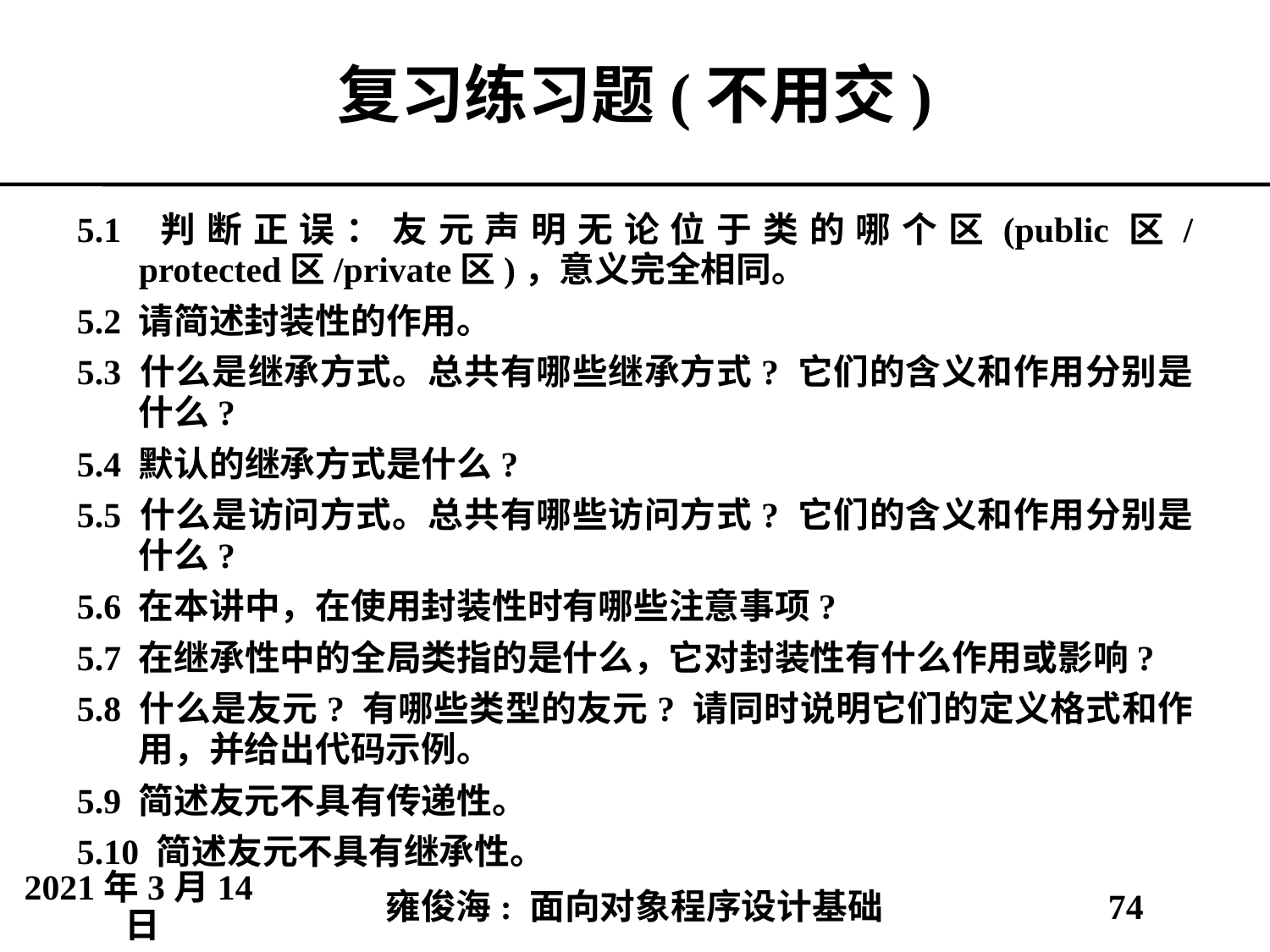

# 复习练习题(不用交)

5.1 判断正误：友元声明无论位于类的哪个区(public区/ protected区/private区)，意义完全相同。
5.2 请简述封装性的作用。
5.3 什么是继承方式。总共有哪些继承方式? 它们的含义和作用分别是什么?
5.4 默认的继承方式是什么?
5.5 什么是访问方式。总共有哪些访问方式? 它们的含义和作用分别是什么?
5.6 在本讲中，在使用封装性时有哪些注意事项?
5.7 在继承性中的全局类指的是什么，它对封装性有什么作用或影响?
5.8 什么是友元? 有哪些类型的友元? 请同时说明它们的定义格式和作用，并给出代码示例。
5.9 简述友元不具有传递性。
5.10 简述友元不具有继承性。
2021年3月14日
雍俊海: 面向对象程序设计基础
74